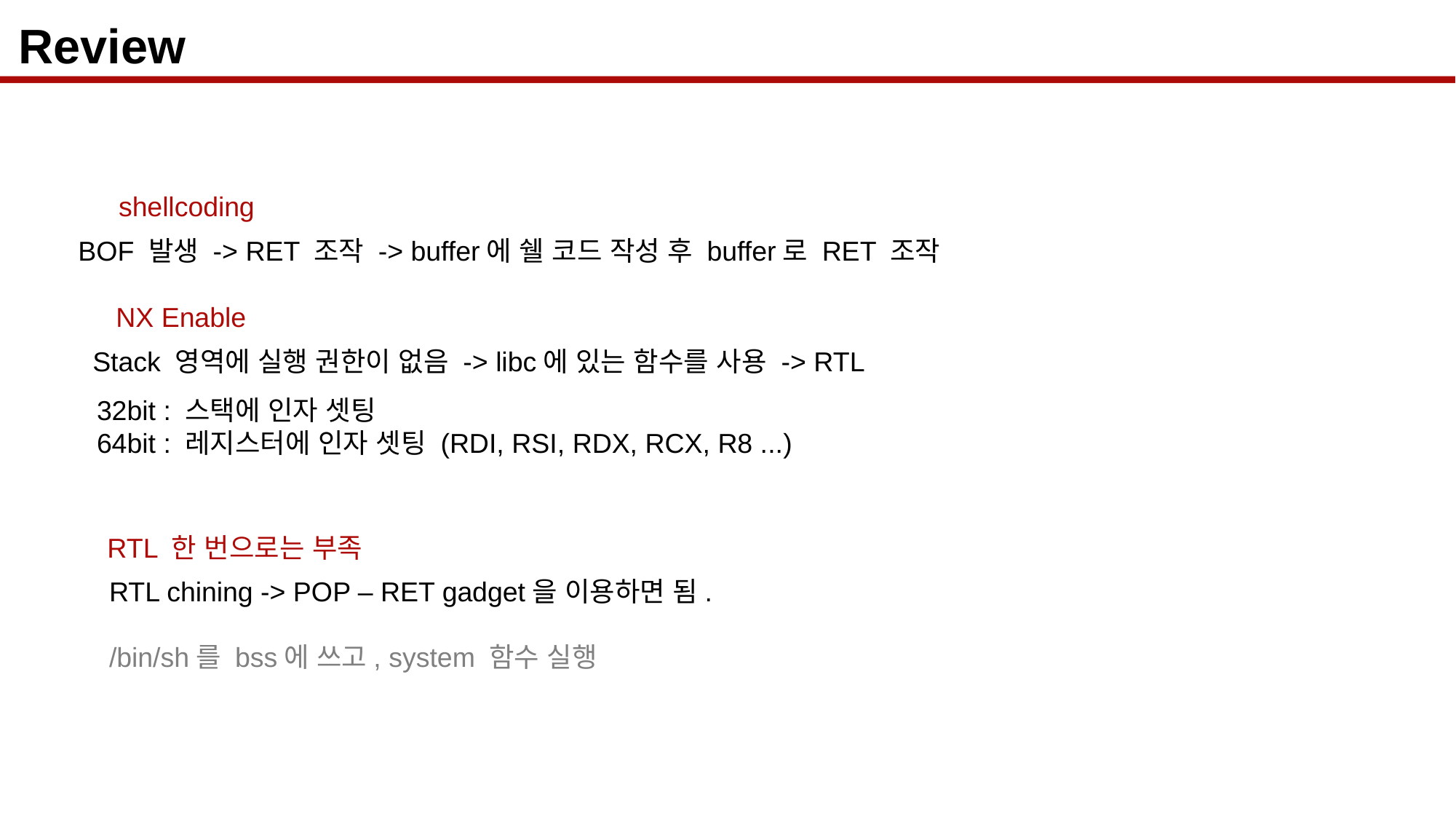

Review

shellcoding
BOF 발생 -> RET 조작 -> buffer에 쉘 코드 작성 후 buffer로 RET 조작
NX Enable
Stack 영역에 실행 권한이 없음 -> libc에 있는 함수를 사용 -> RTL
32bit : 스택에 인자 셋팅
64bit : 레지스터에 인자 셋팅 (RDI, RSI, RDX, RCX, R8 ...)
RTL 한 번으로는 부족
RTL chining -> POP – RET gadget을 이용하면 됨.

/bin/sh를 bss에 쓰고, system 함수 실행